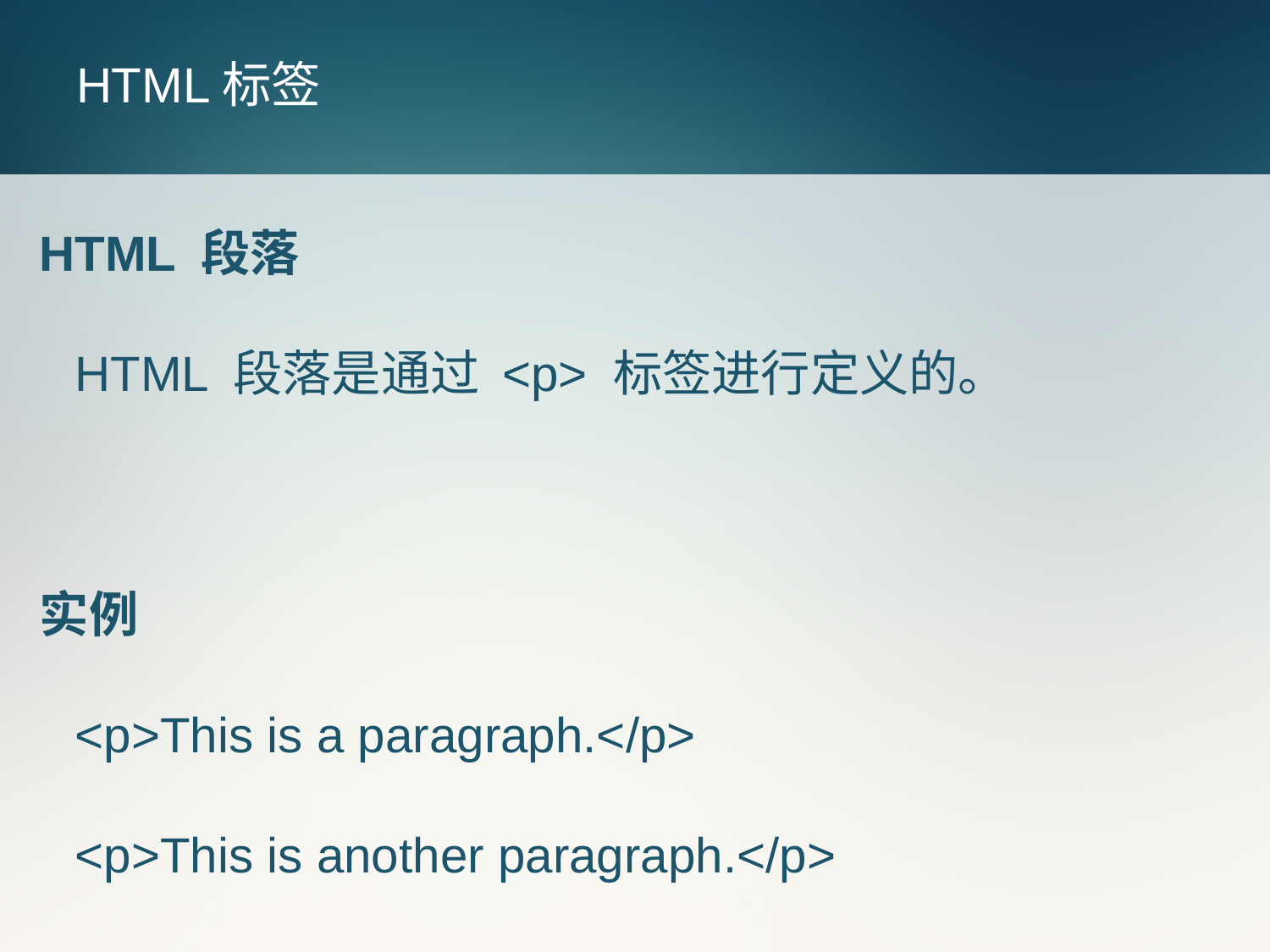

# HTML标签
HTML 段落
	HTML 段落是通过 <p> 标签进行定义的。

实例
	<p>This is a paragraph.</p>
	<p>This is another paragraph.</p>